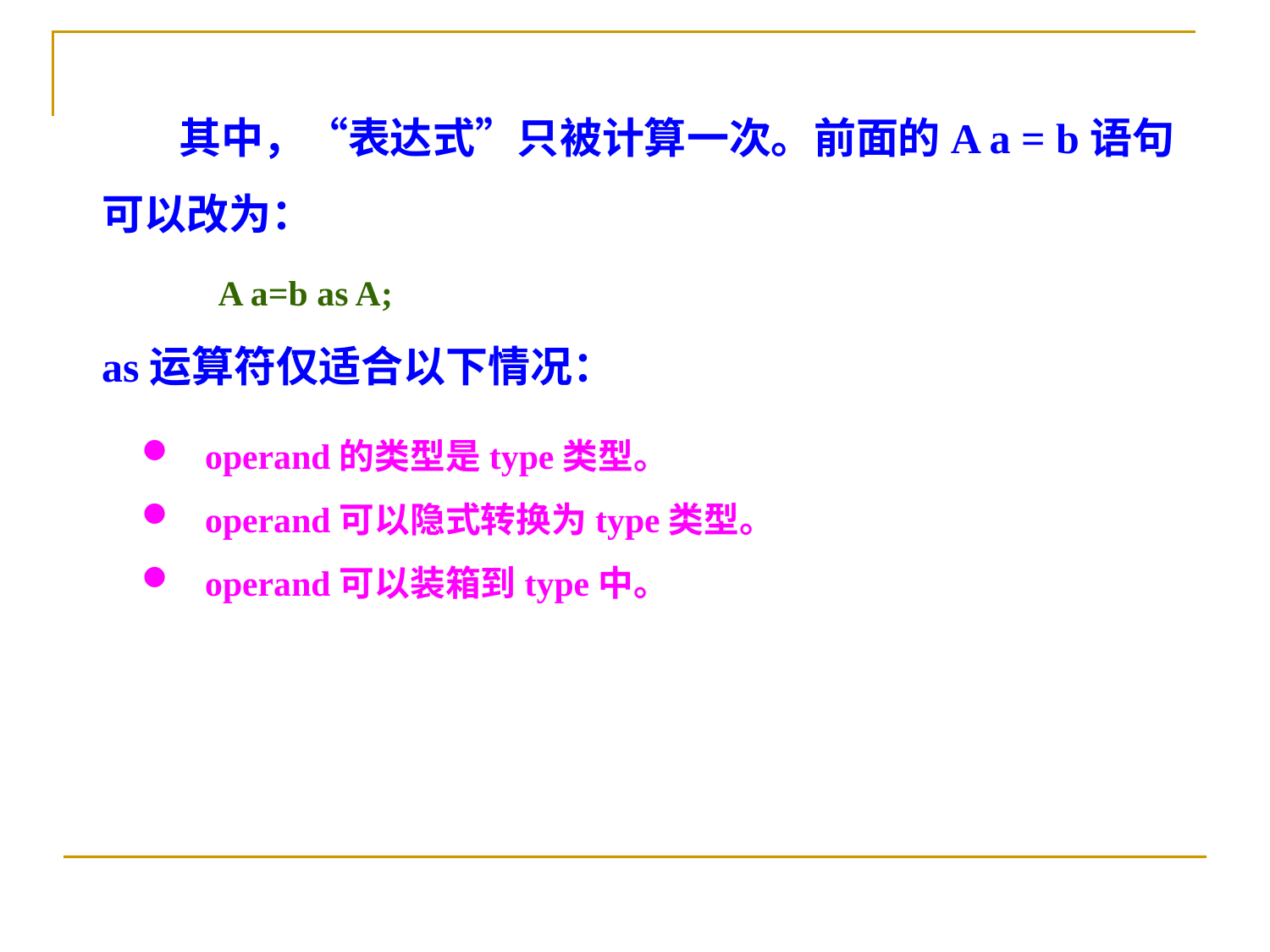

其中，“表达式”只被计算一次。前面的A a = b语句可以改为：
           A a=b as A;
as运算符仅适合以下情况：
operand的类型是type类型。
operand可以隐式转换为type类型。
operand可以装箱到type中。